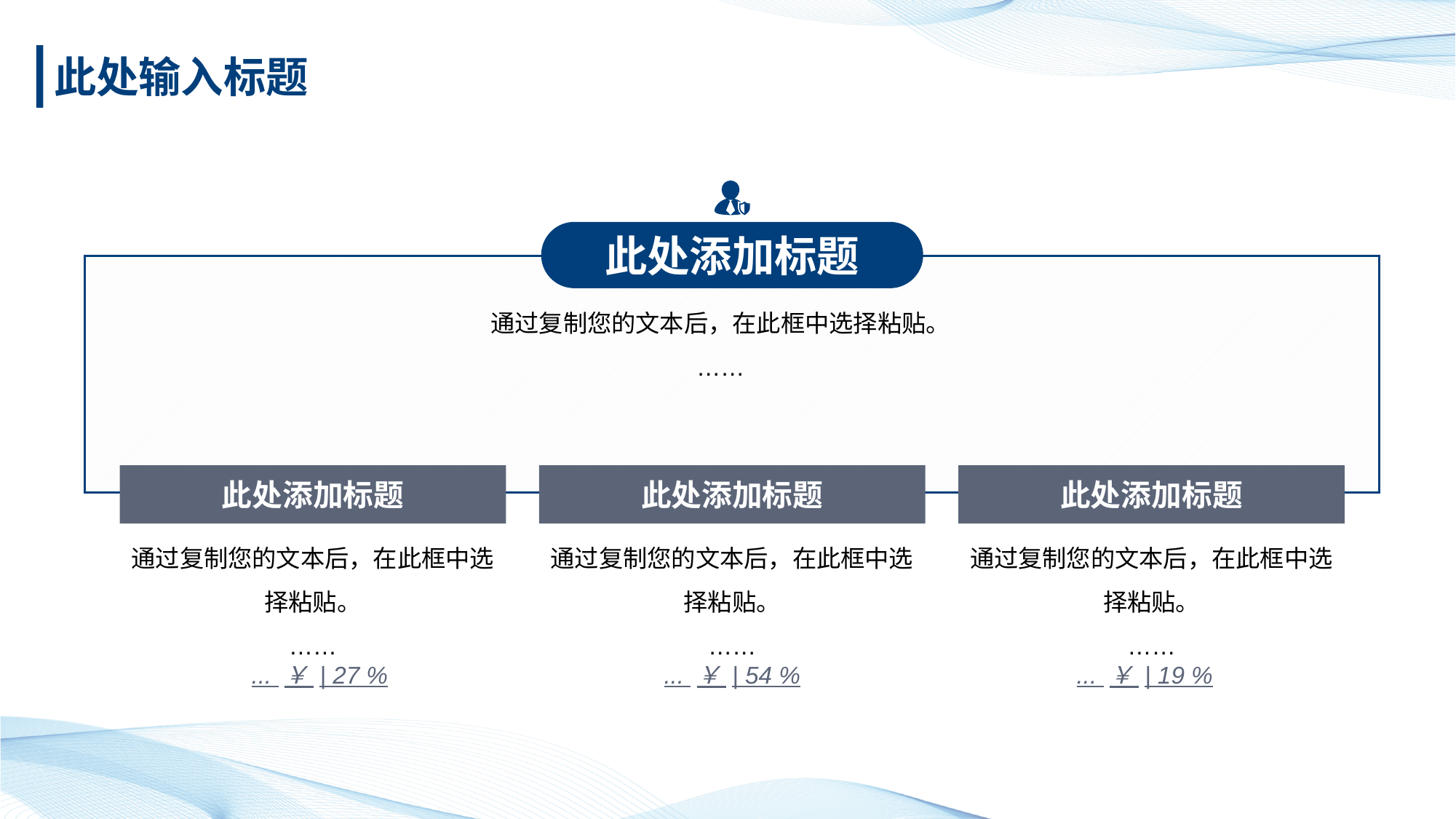

此处输入标题

此处添加标题

通过复制您的文本后，在此框中选择粘贴。
……
此处添加标题
通过复制您的文本后，在此框中选择粘贴。
……
... ￥ | 27 %
此处添加标题
通过复制您的文本后，在此框中选择粘贴。
……
... ￥ | 54 %
此处添加标题
通过复制您的文本后，在此框中选择粘贴。
……
... ￥ | 19 %